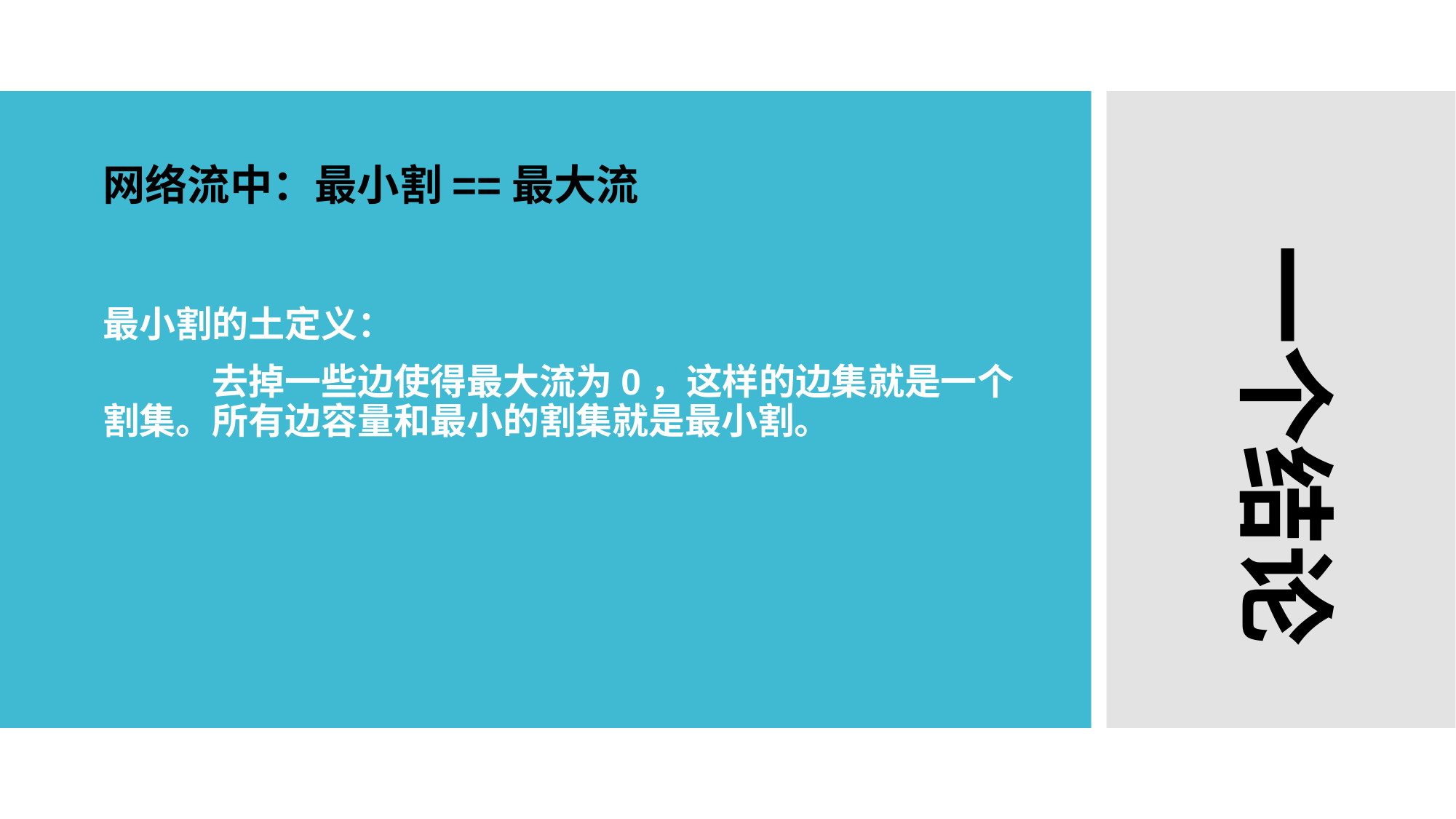

网络流中：最小割==最大流
一个结论
最小割的土定义：
	去掉一些边使得最大流为0，这样的边集就是一个割集。所有边容量和最小的割集就是最小割。